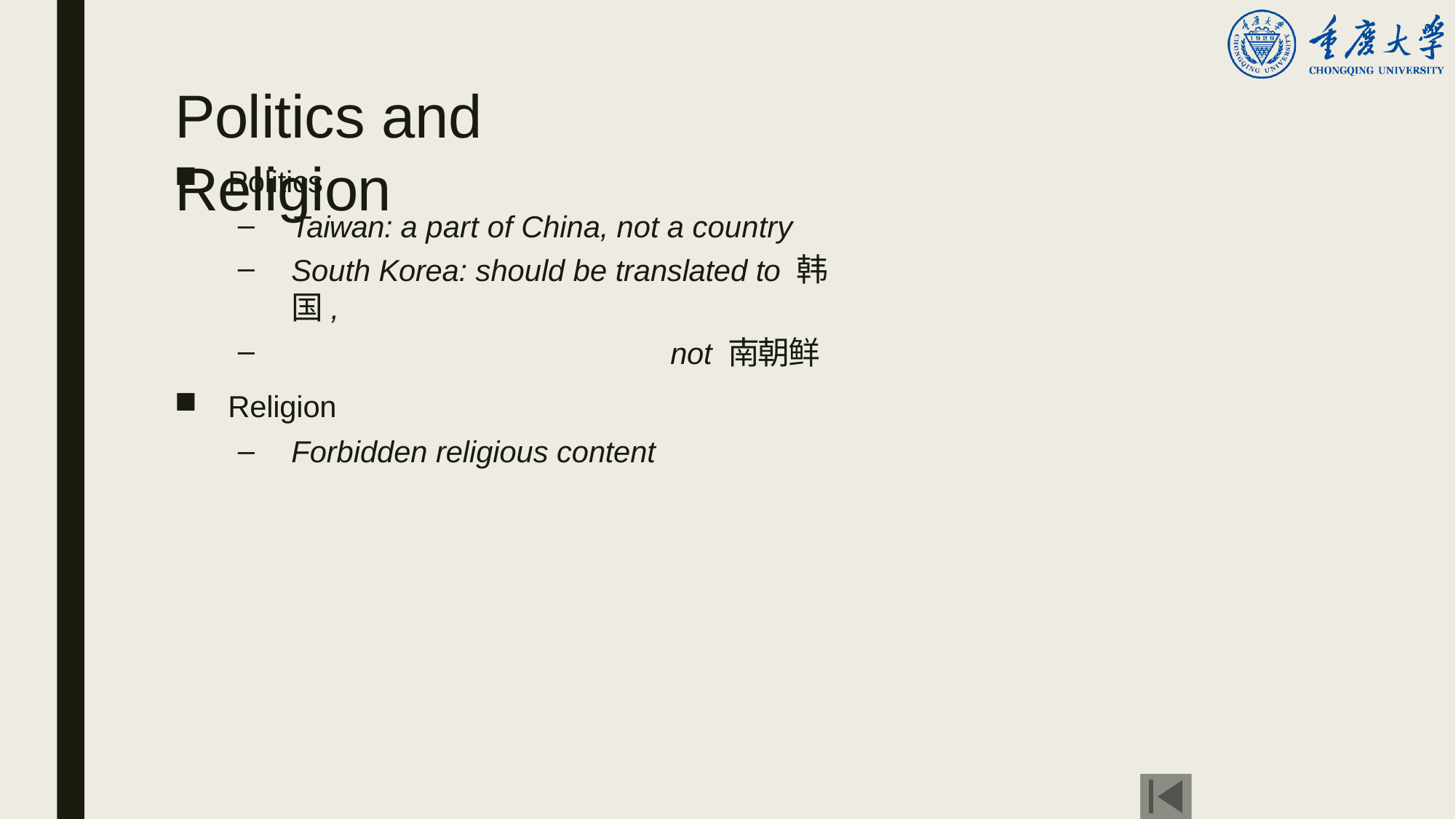

# Politics and Religion
Politics
Taiwan: a part of China, not a country
South Korea: should be translated to 韩国,
not 南朝鲜
Religion
Forbidden religious content